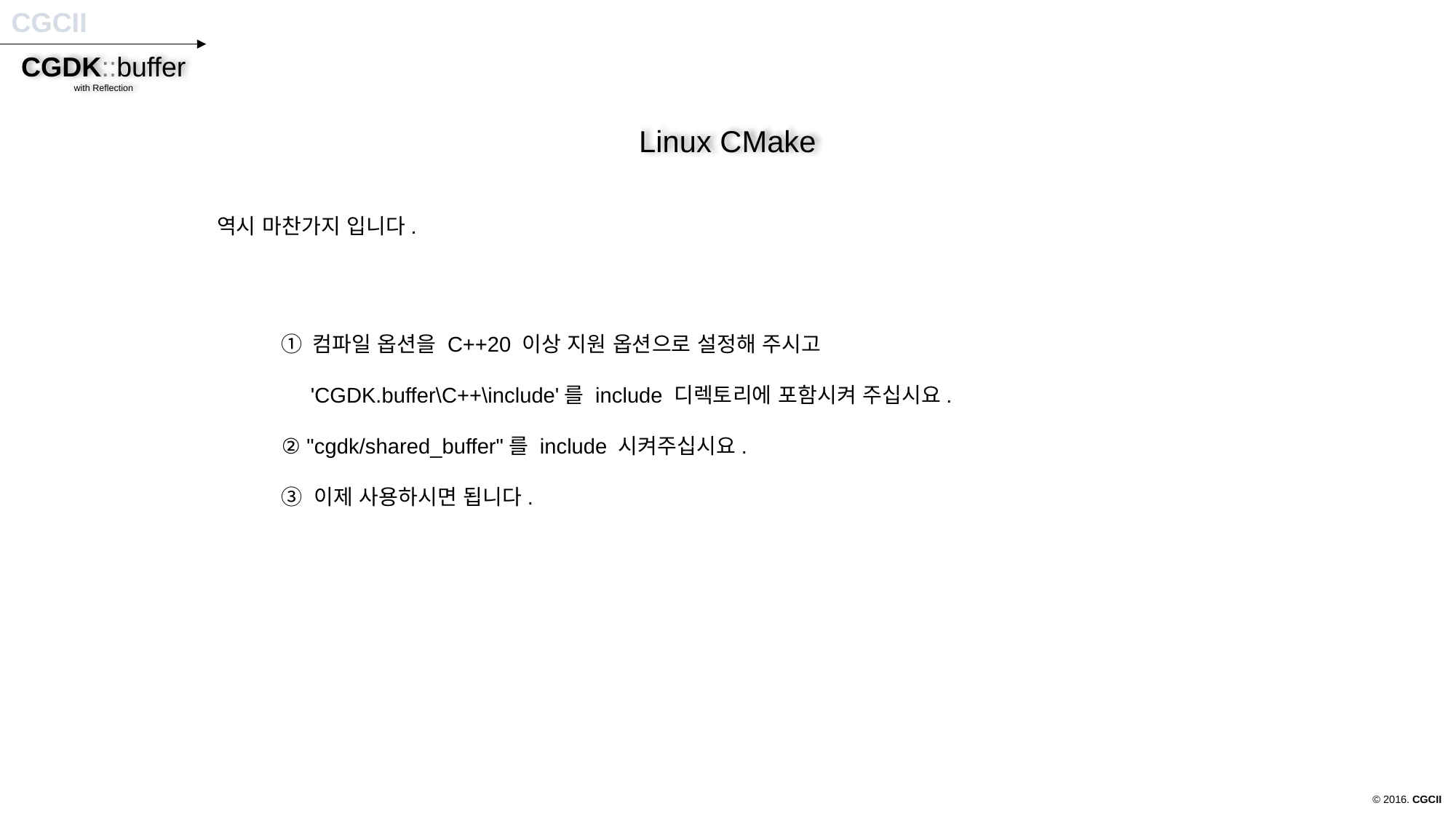

CGCII
CGDK::buffer
with Reflection

Linux CMake
역시 마찬가지 입니다.
① 컴파일 옵션을 C++20 이상 지원 옵션으로 설정해 주시고
    'CGDK.buffer\C++\include'를 include 디렉토리에 포함시켜 주십시요.
② "cgdk/shared_buffer"를 include 시켜주십시요.
③ 이제 사용하시면 됩니다.
© 2016. CGCII